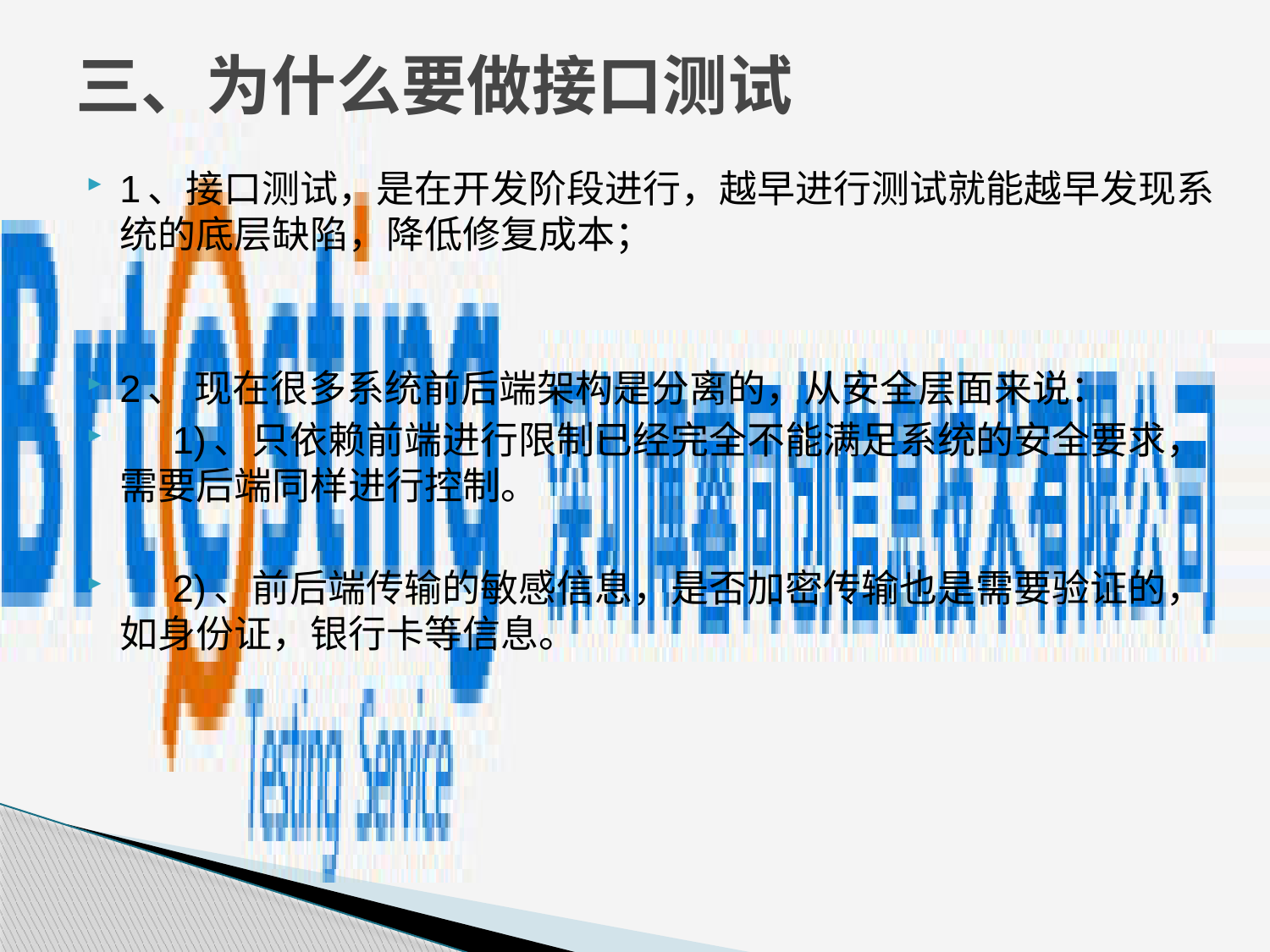

# 三、为什么要做接口测试
1、接口测试，是在开发阶段进行，越早进行测试就能越早发现系统的底层缺陷，降低修复成本；

2、 现在很多系统前后端架构是分离的，从安全层面来说：
     1)、只依赖前端进行限制已经完全不能满足系统的安全要求，需要后端同样进行控制。

     2)、前后端传输的敏感信息，是否加密传输也是需要验证的，如身份证，银行卡等信息。